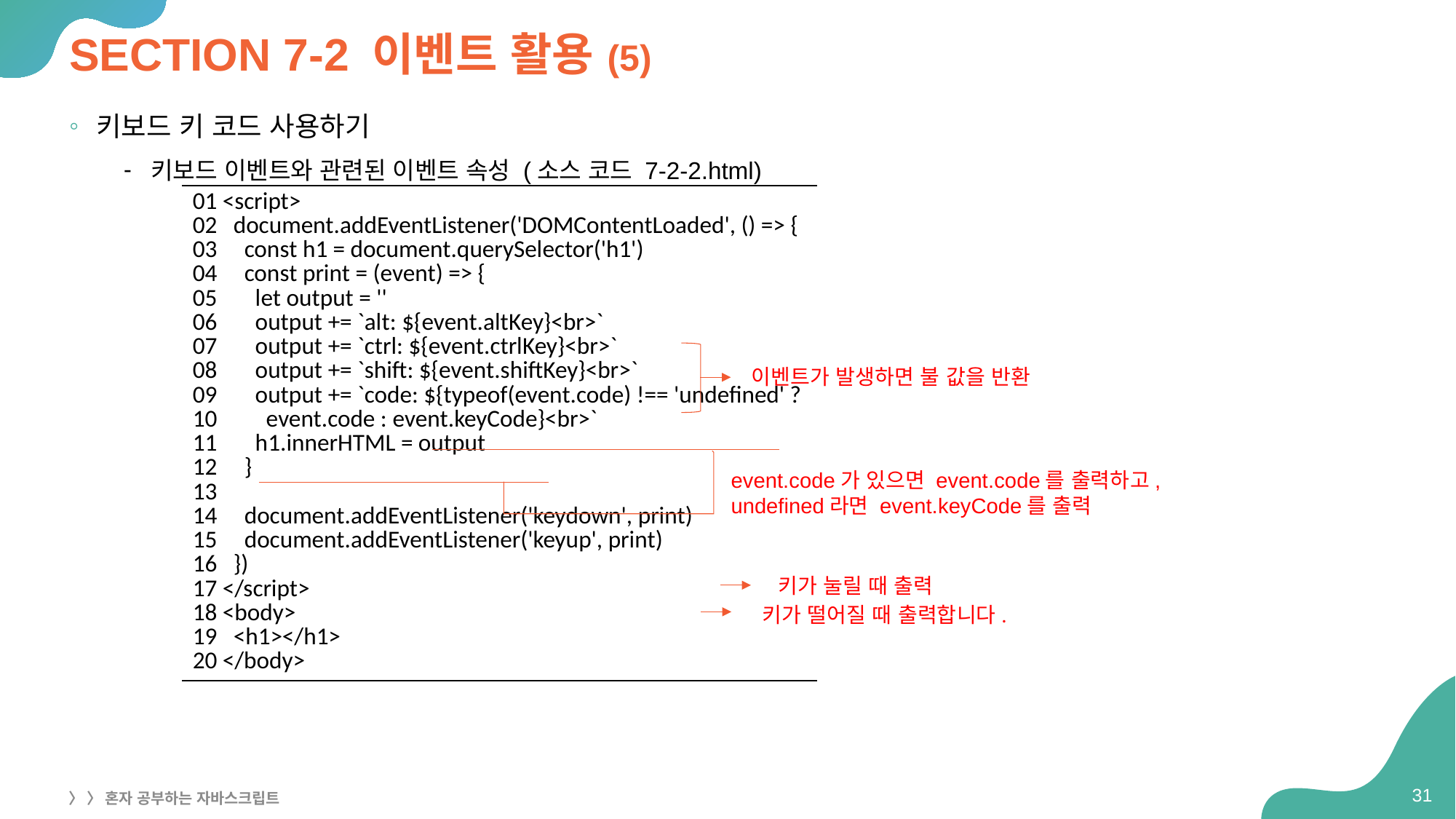

# SECTION 7-2 이벤트 활용(5)
키보드 키 코드 사용하기
키보드 이벤트와 관련된 이벤트 속성 (소스 코드 7-2-2.html)
| 01 <script> 02 document.addEventListener('DOMContentLoaded', () => { 03 const h1 = document.querySelector('h1') 04 const print = (event) => { 05 let output = '' 06 output += `alt: ${event.altKey}<br>` 07 output += `ctrl: ${event.ctrlKey}<br>` 08 output += `shift: ${event.shiftKey}<br>` 09 output += `code: ${typeof(event.code) !== 'undefined' ? 10 event.code : event.keyCode}<br>` 11 h1.innerHTML = output 12 } 13 14 document.addEventListener('keydown', print) 15 document.addEventListener('keyup', print) 16 }) 17 </script> 18 <body> 19 <h1></h1> 20 </body> |
| --- |

이벤트가 발생하면 불 값을 반환

event.code가 있으면 event.code를 출력하고,
undefined라면 event.keyCode를 출력
키가 눌릴 때 출력
키가 떨어질 때 출력합니다.
31
〉 〉 혼자 공부하는 자바스크립트